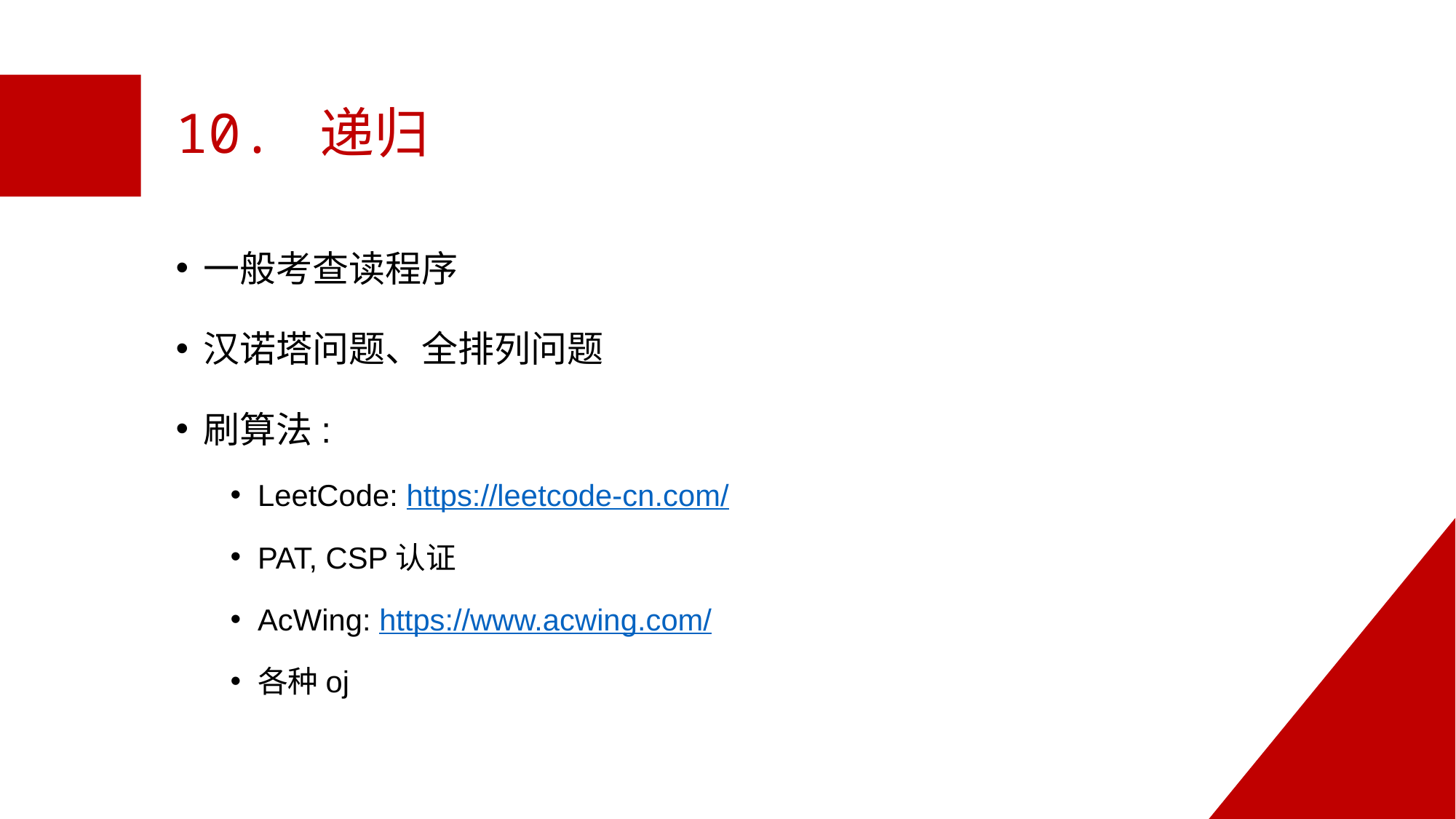

# 10. 递归
一般考查读程序
汉诺塔问题、全排列问题
刷算法:
LeetCode: https://leetcode-cn.com/
PAT, CSP认证
AcWing: https://www.acwing.com/
各种oj